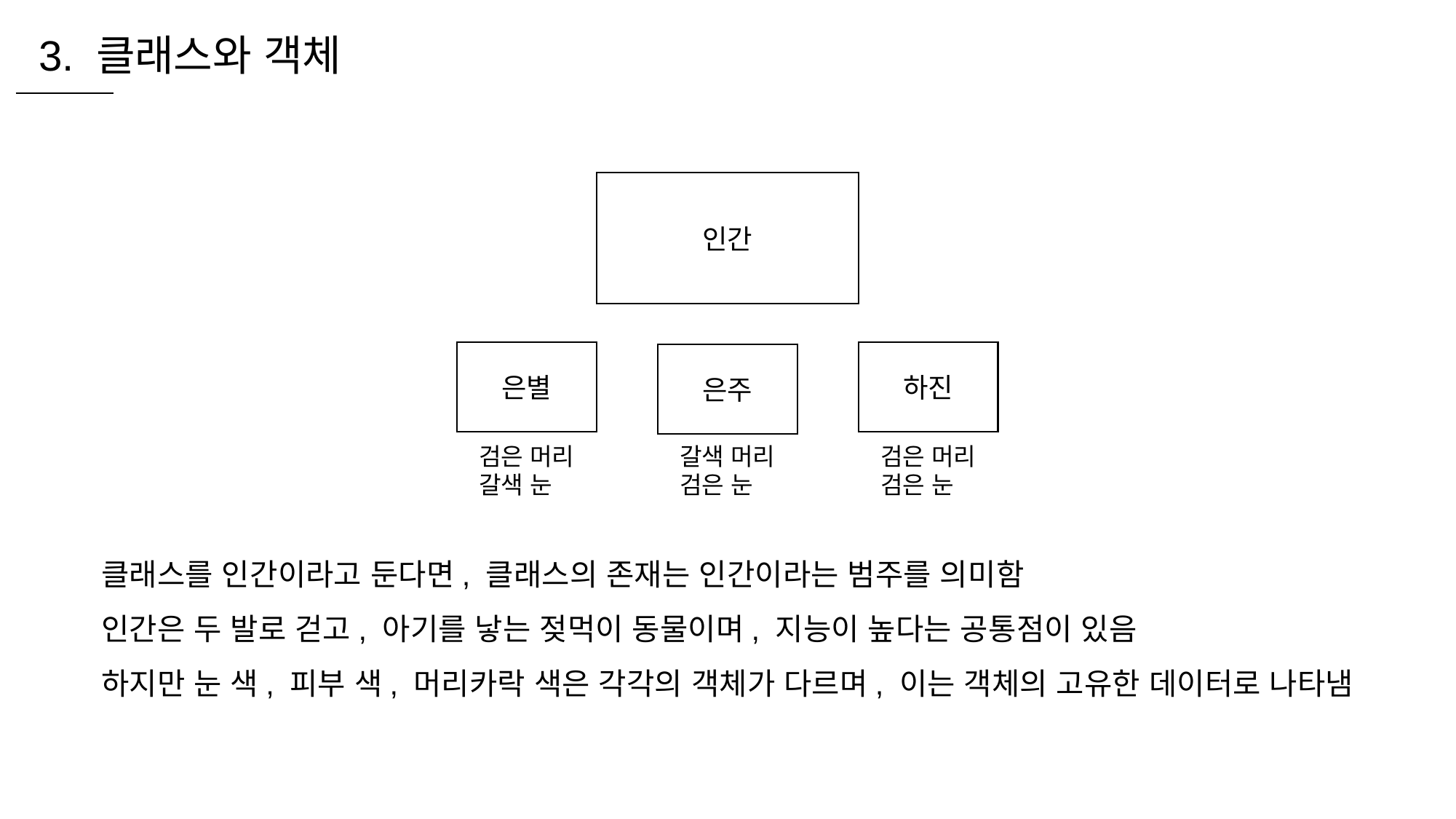

3. 클래스와 객체
인간
은별
하진
은주
검은 머리
검은 눈
검은 머리
갈색 눈
갈색 머리
검은 눈
클래스를 인간이라고 둔다면, 클래스의 존재는 인간이라는 범주를 의미함
인간은 두 발로 걷고, 아기를 낳는 젖먹이 동물이며, 지능이 높다는 공통점이 있음
하지만 눈 색, 피부 색, 머리카락 색은 각각의 객체가 다르며, 이는 객체의 고유한 데이터로 나타냄